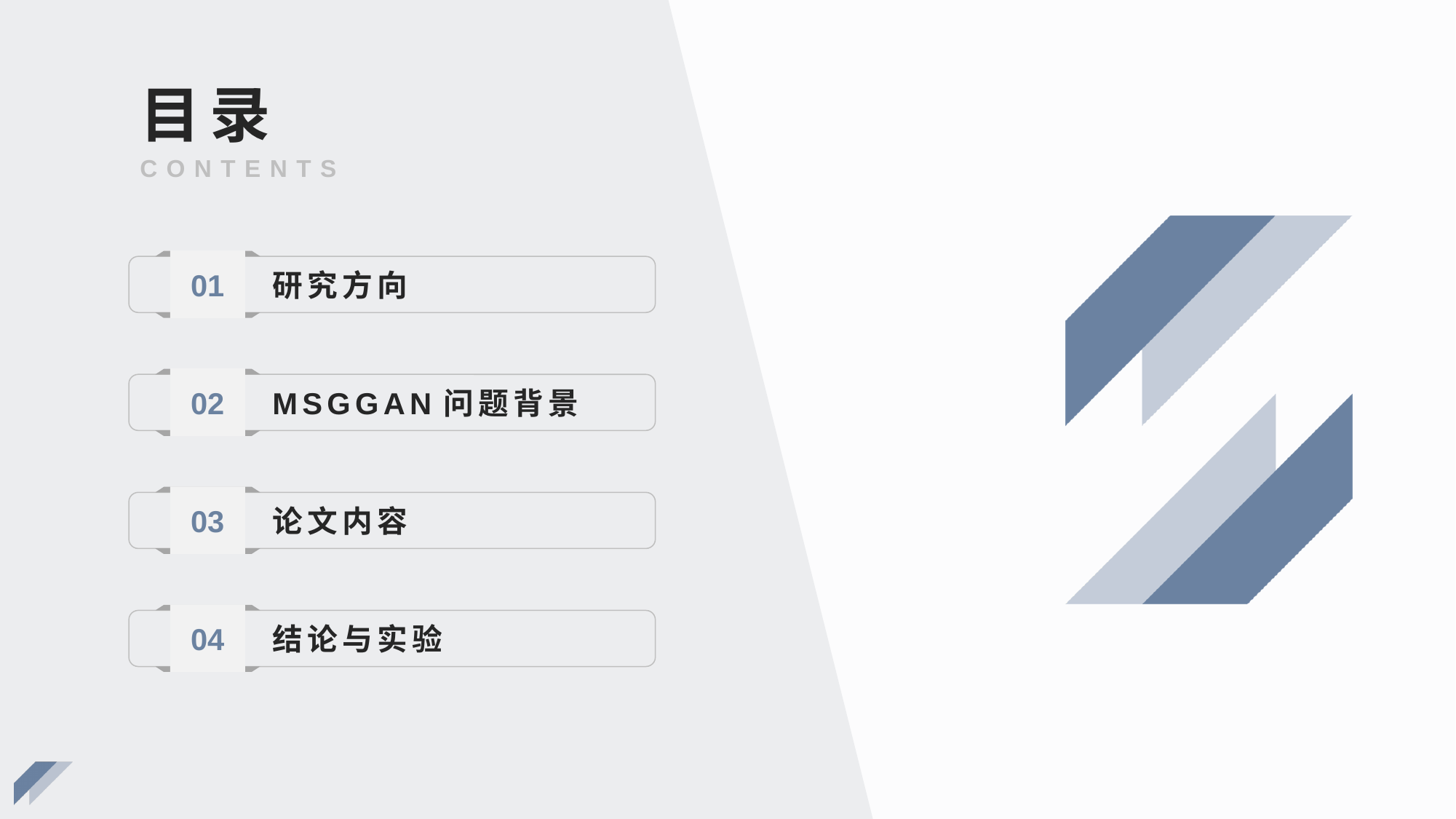

目录
CONTENTS
01

研究方向

02

MSGGAN问题背景

03

论文内容

04

结论与实验